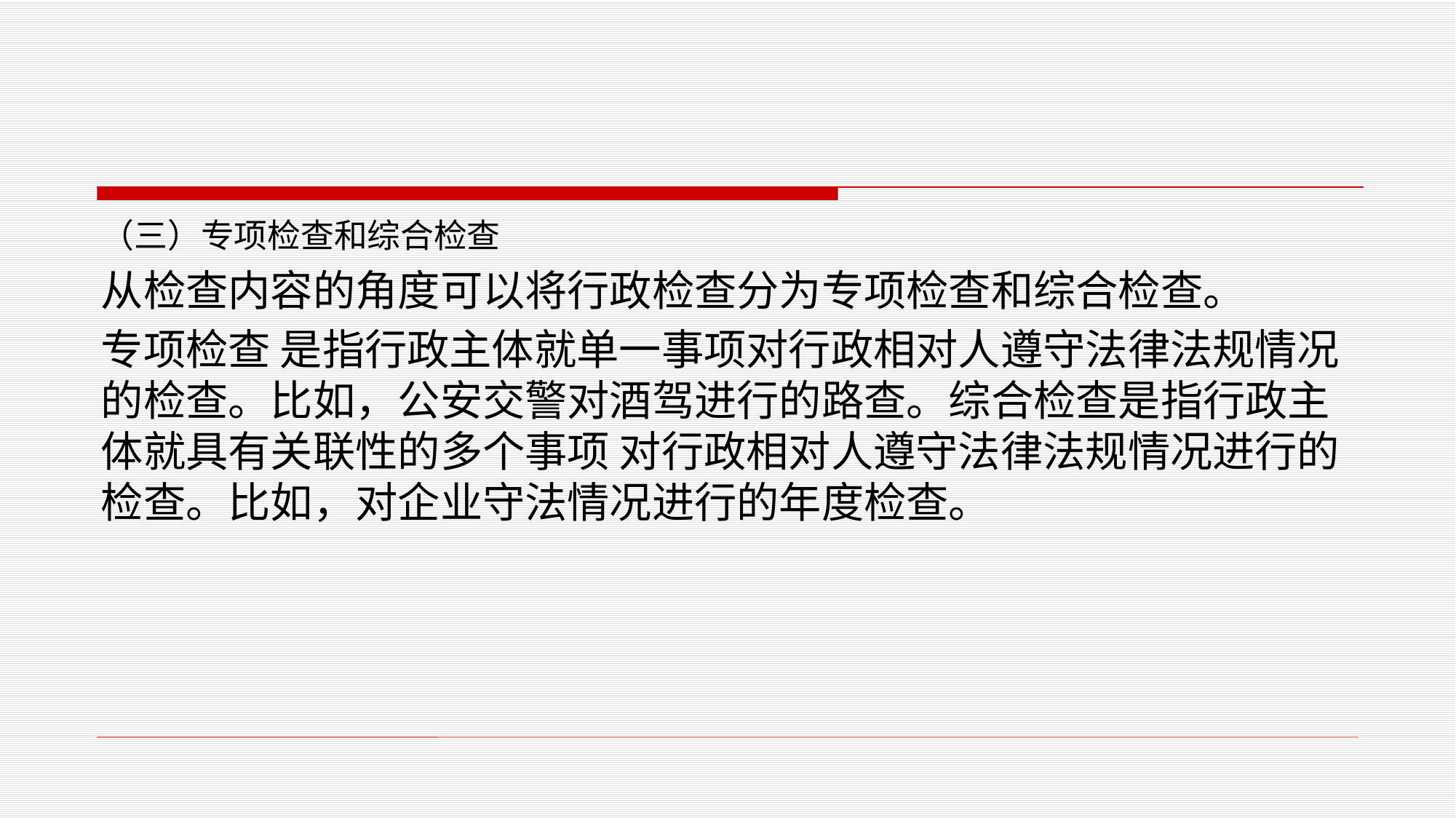

#
（三）专项检查和综合检查
从检查内容的角度可以将行政检查分为专项检查和综合检查。
专项检查 是指行政主体就单一事项对行政相对人遵守法律法规情况的检查。比如，公安交警对酒驾进行的路查。综合检查是指行政主体就具有关联性的多个事项 对行政相对人遵守法律法规情况进行的检查。比如，对企业守法情况进行的年度检查。